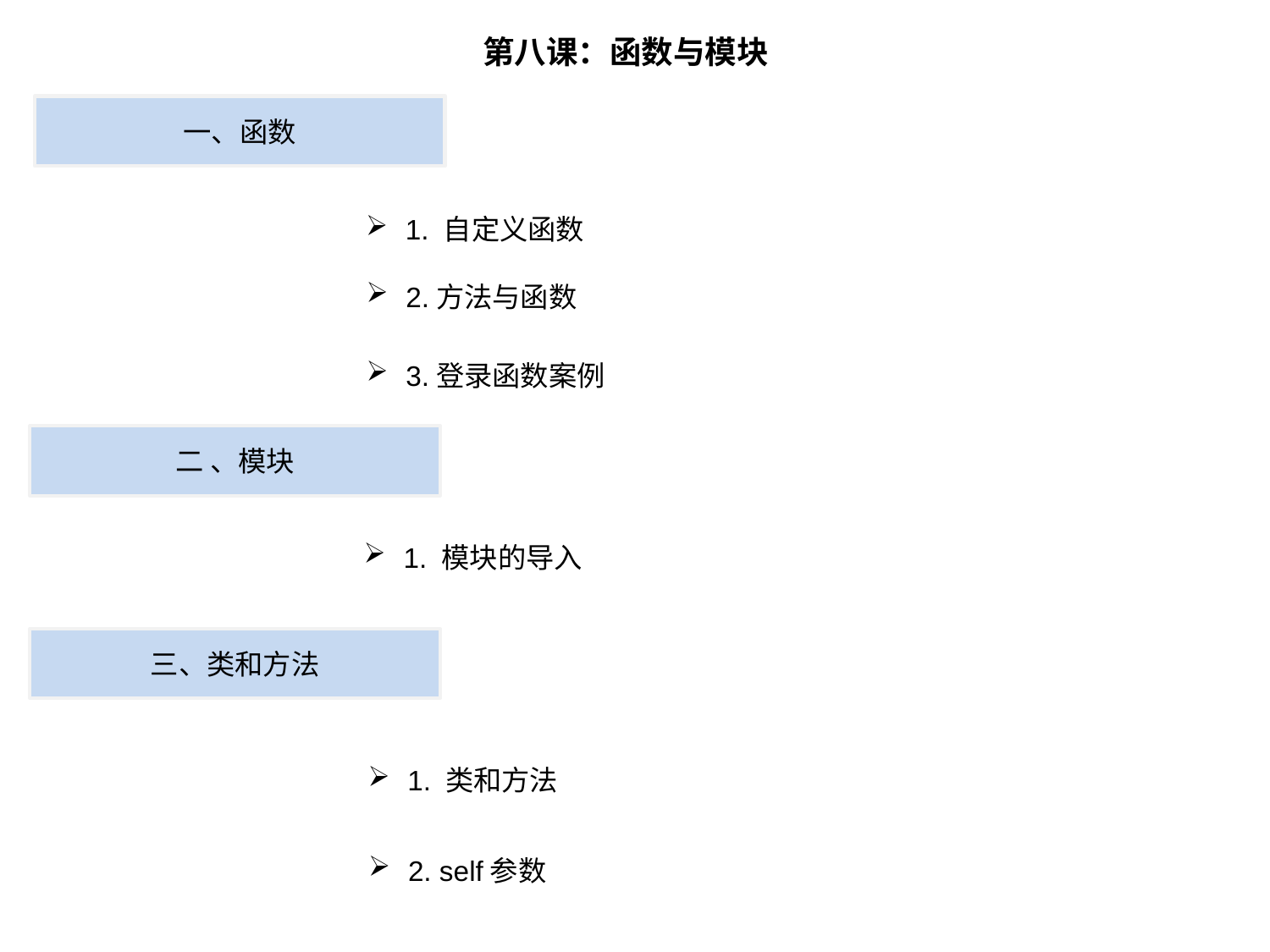

# 第八课：函数与模块
一、函数
1. 自定义函数
2.方法与函数
3.登录函数案例
二 、模块
1. 模块的导入
三、类和方法
1. 类和方法
2. self参数